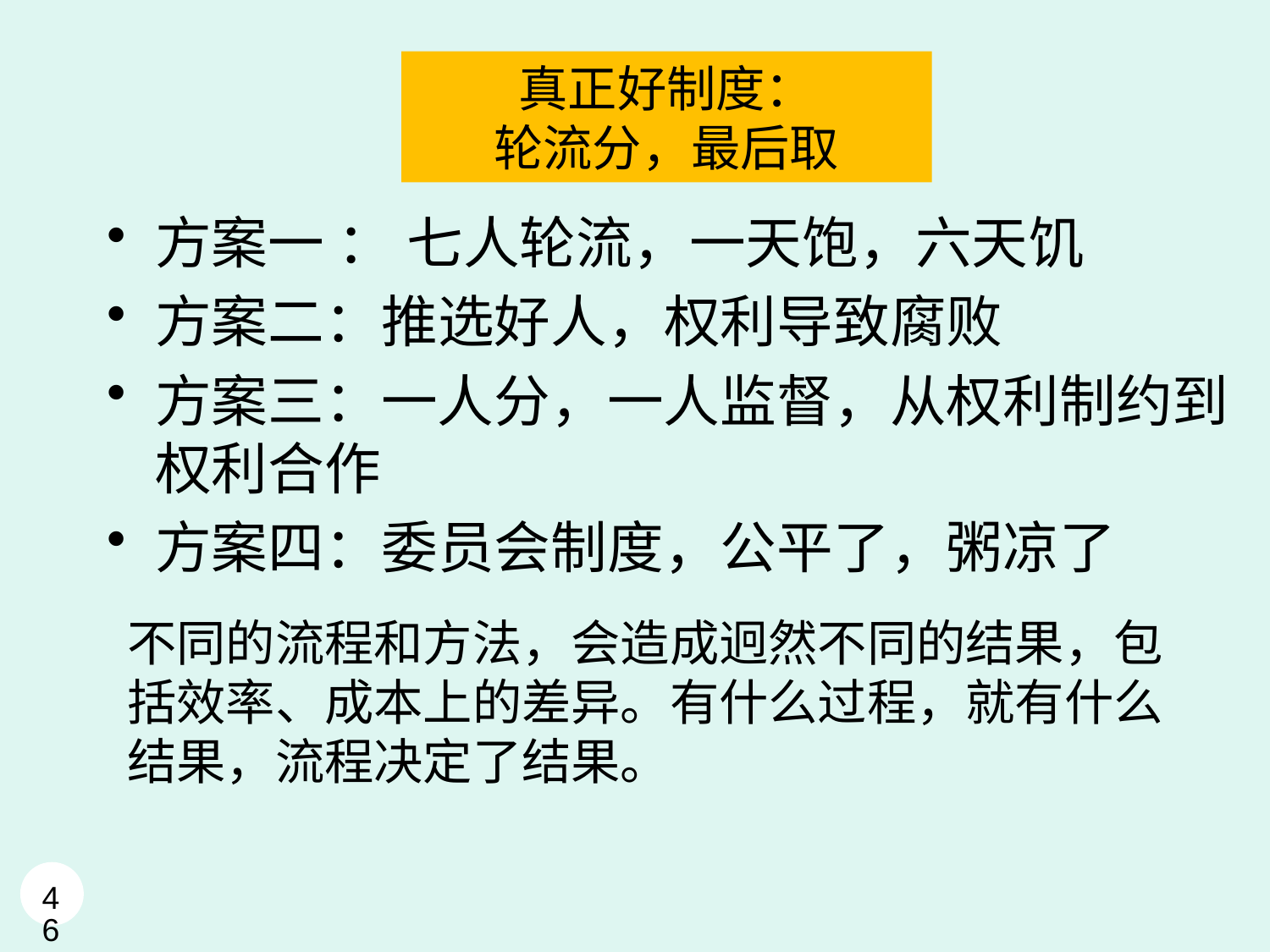

# 七人分粥
真正好制度：
轮流分，最后取
方案一 ： 七人轮流，一天饱，六天饥
方案二：推选好人，权利导致腐败
方案三：一人分，一人监督，从权利制约到权利合作
方案四：委员会制度，公平了，粥凉了

不同的流程和方法，会造成迥然不同的结果，包括效率、成本上的差异。有什么过程，就有什么结果，流程决定了结果。
46

46